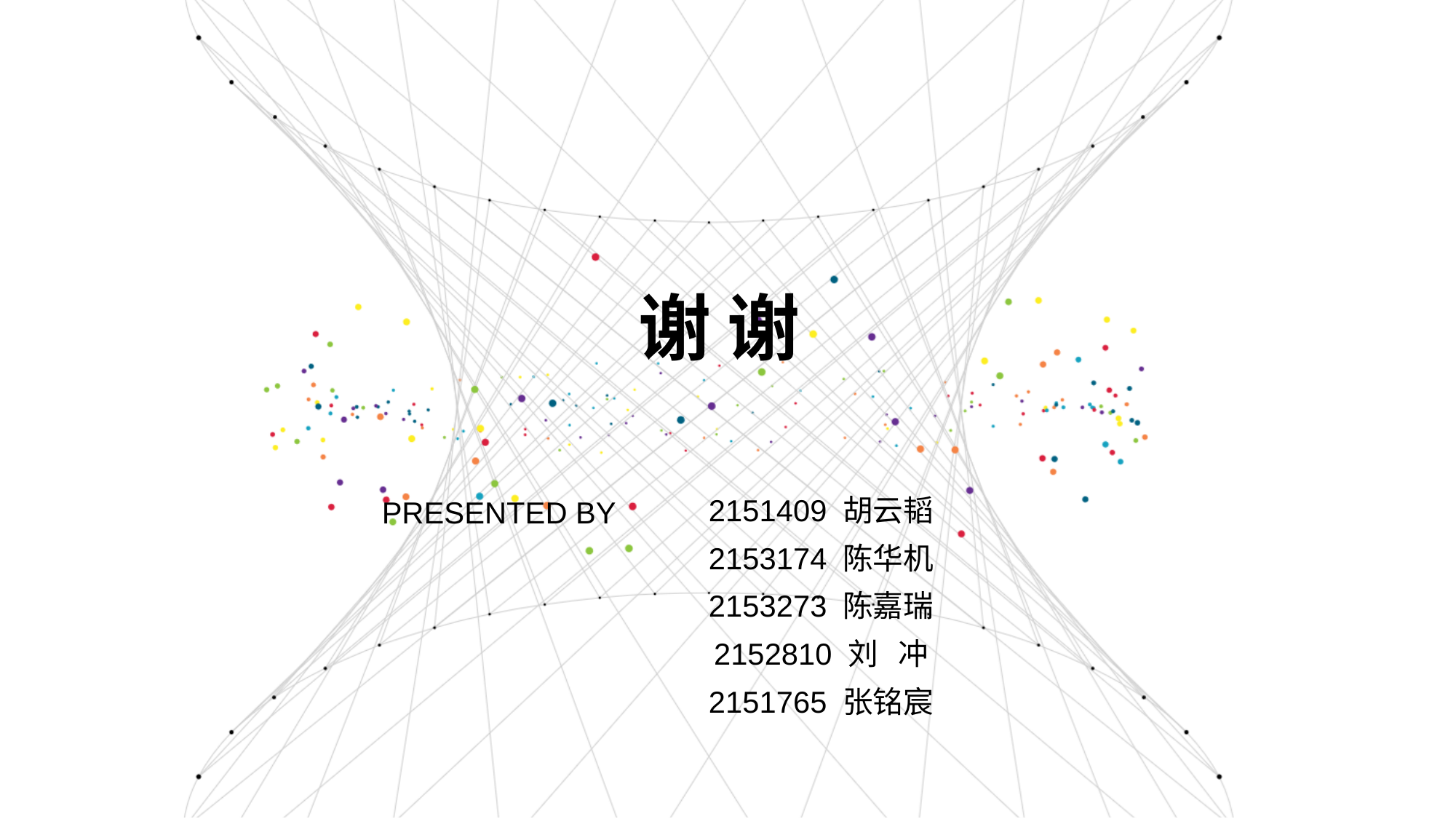

谢 谢
2151409 胡云韬
2153174 陈华机
2153273 陈嘉瑞
2152810 刘   冲
2151765 张铭宸
PRESENTED BY